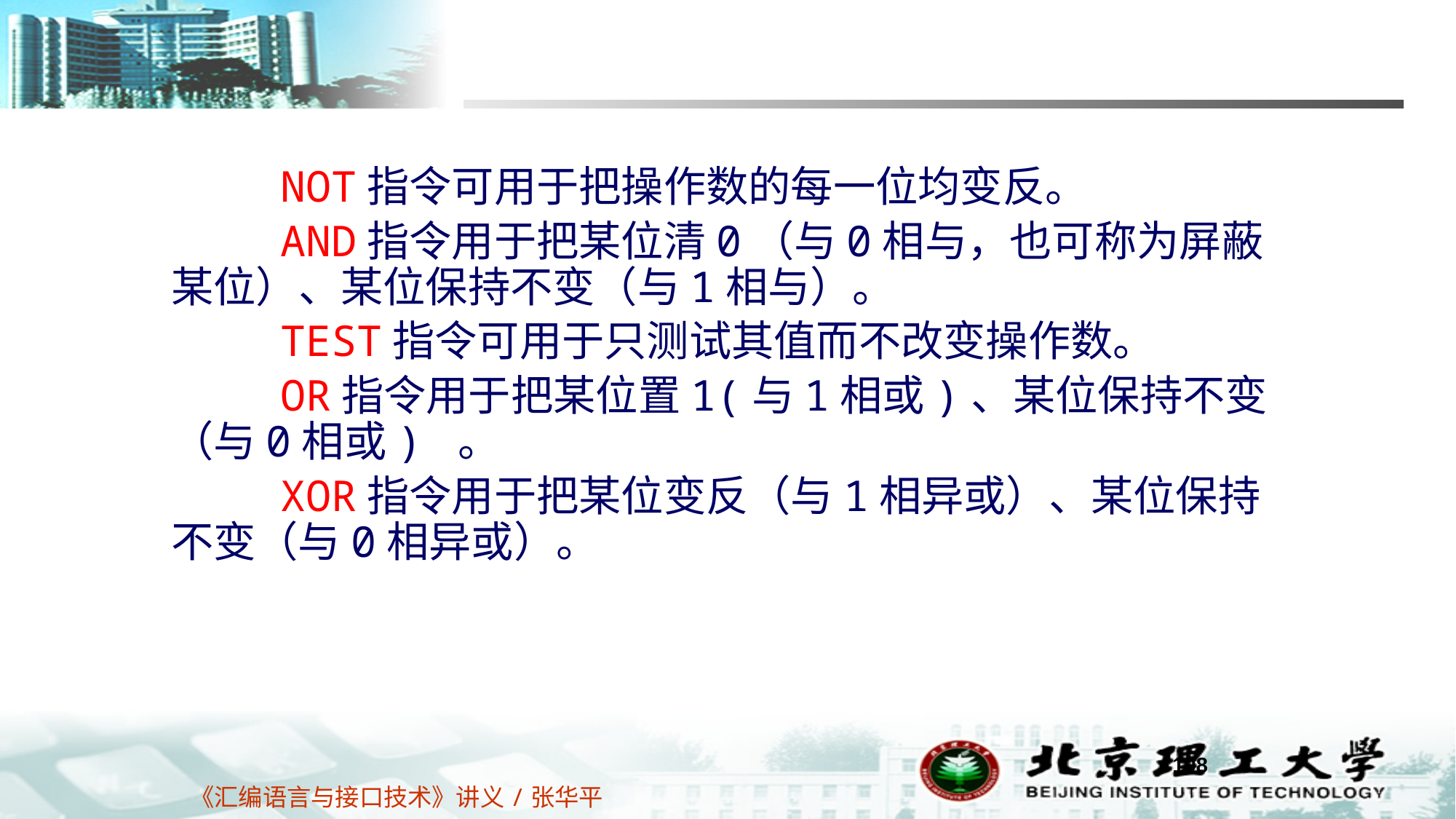

NOT指令可用于把操作数的每一位均变反。
	AND指令用于把某位清0（与0相与，也可称为屏蔽某位）、某位保持不变（与1相与）。
	TEST指令可用于只测试其值而不改变操作数。
	OR指令用于把某位置1(与1相或)、某位保持不变（与0相或) 。
	XOR指令用于把某位变反（与1相异或）、某位保持不变（与0相异或）。
108